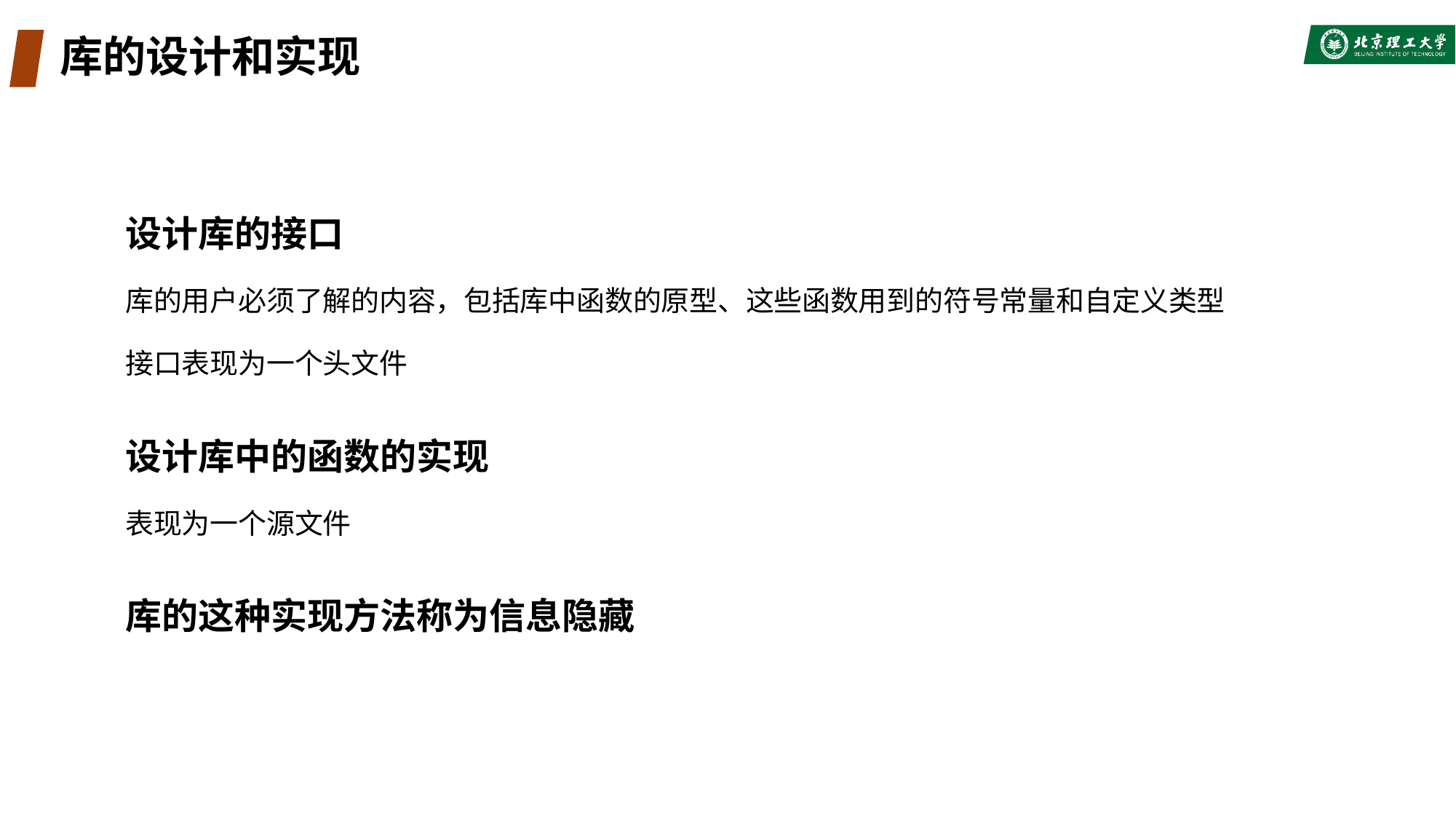

# 库的设计和实现
设计库的接口
库的用户必须了解的内容，包括库中函数的原型、这些函数用到的符号常量和自定义类型
接口表现为一个头文件
设计库中的函数的实现
表现为一个源文件
库的这种实现方法称为信息隐藏